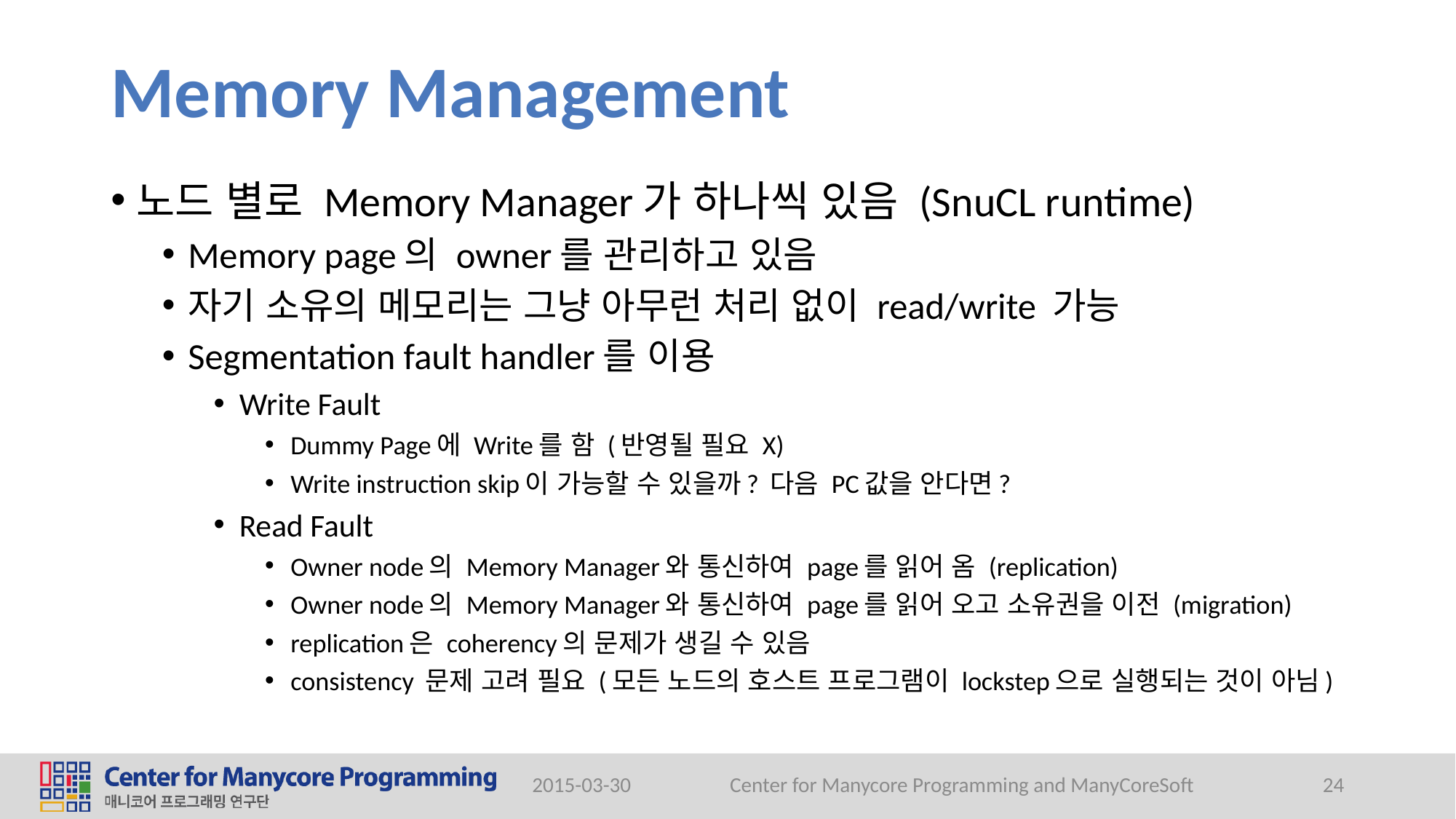

# Memory Management
노드 별로 Memory Manager가 하나씩 있음 (SnuCL runtime)
Memory page의 owner를 관리하고 있음
자기 소유의 메모리는 그냥 아무런 처리 없이 read/write 가능
Segmentation fault handler를 이용
Write Fault
Dummy Page에 Write를 함 (반영될 필요 X)
Write instruction skip이 가능할 수 있을까? 다음 PC값을 안다면?
Read Fault
Owner node의 Memory Manager와 통신하여 page를 읽어 옴 (replication)
Owner node의 Memory Manager와 통신하여 page를 읽어 오고 소유권을 이전 (migration)
replication은 coherency의 문제가 생길 수 있음
consistency 문제 고려 필요 (모든 노드의 호스트 프로그램이 lockstep으로 실행되는 것이 아님)
2015-03-30
Center for Manycore Programming and ManyCoreSoft
24